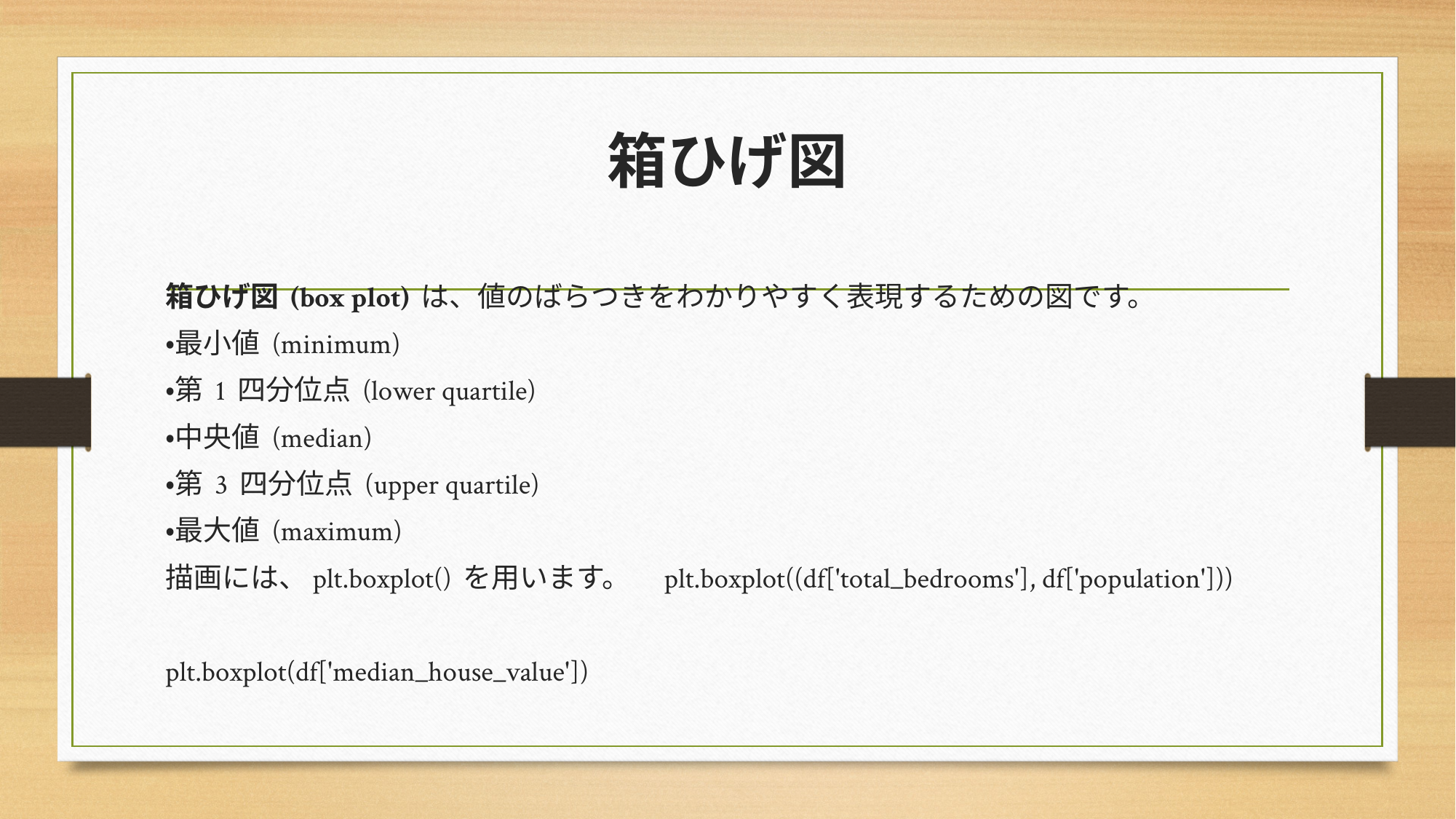

# 箱ひげ図
箱ひげ図 (box plot) は、値のばらつきをわかりやすく表現するための図です。
・最小値 (minimum)
・第 1 四分位点 (lower quartile)
・中央値 (median)
・第 3 四分位点 (upper quartile)
・最大値 (maximum)
描画には、plt.boxplot() を用います。　plt.boxplot((df['total_bedrooms'], df['population']))

plt.boxplot(df['median_house_value'])